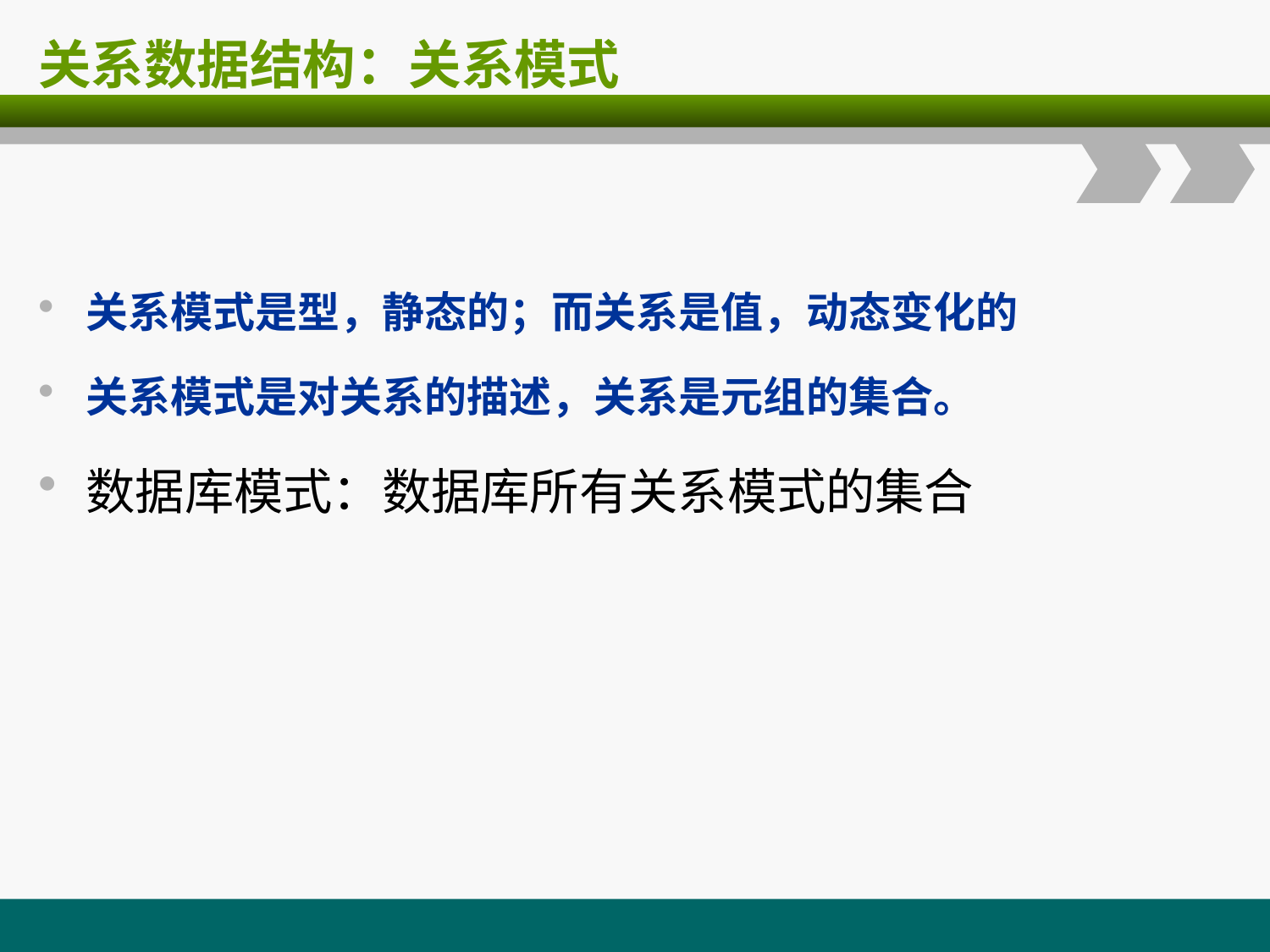

# 关系数据结构：关系模式
关系模式是型，静态的；而关系是值，动态变化的
关系模式是对关系的描述，关系是元组的集合。
数据库模式：数据库所有关系模式的集合